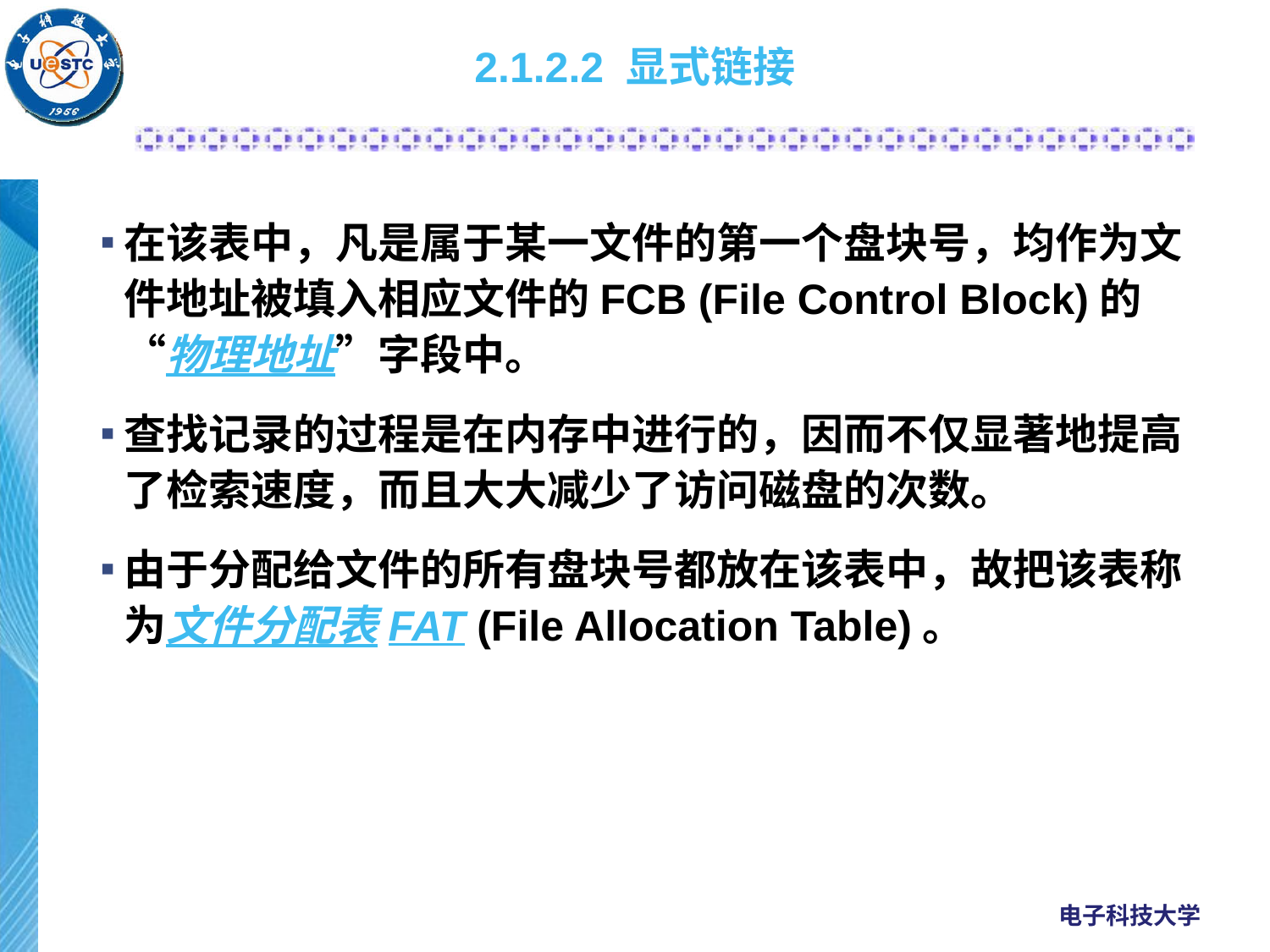

# 2.1.2.2 显式链接
在该表中，凡是属于某一文件的第一个盘块号，均作为文件地址被填入相应文件的FCB (File Control Block)的“物理地址”字段中。
查找记录的过程是在内存中进行的，因而不仅显著地提高了检索速度，而且大大减少了访问磁盘的次数。
由于分配给文件的所有盘块号都放在该表中，故把该表称为文件分配表FAT (File Allocation Table)。